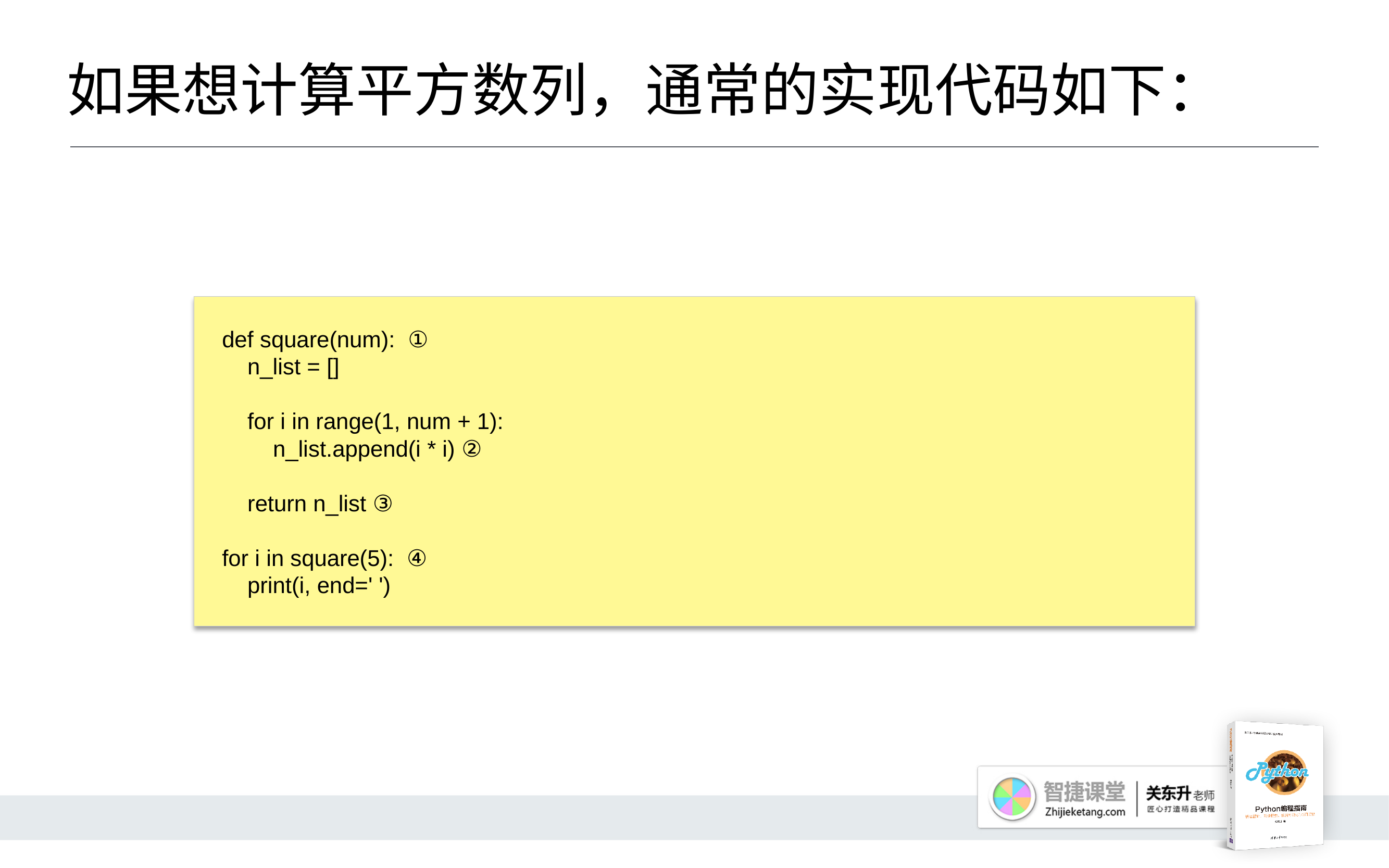

# 如果想计算平方数列，通常的实现代码如下：
def square(num):  ①
    n_list = []

    for i in range(1, num + 1):
        n_list.append(i * i) ②

    return n_list ③

for i in square(5):  ④
    print(i, end=' ')